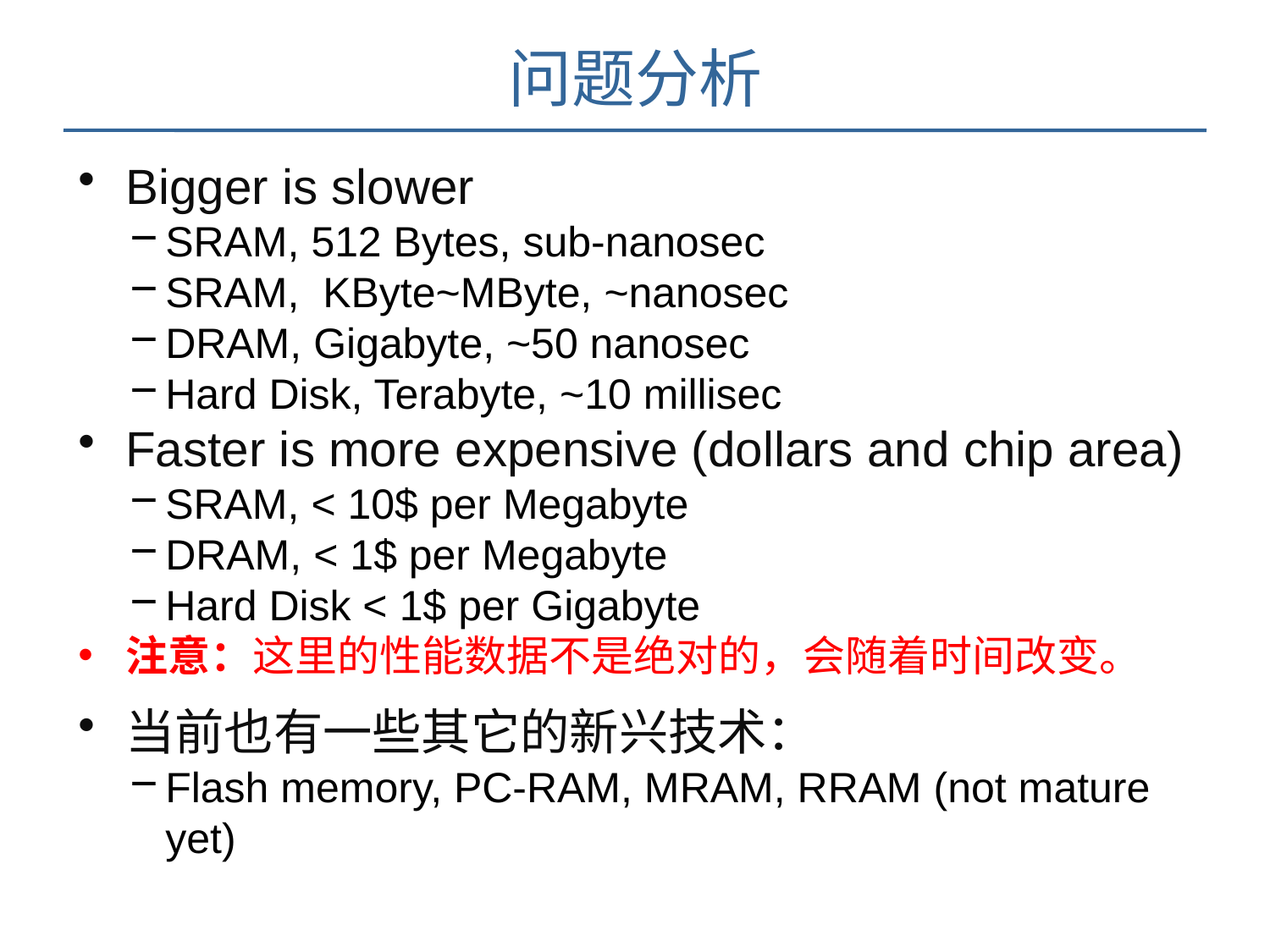

# 问题分析
Bigger is slower
SRAM, 512 Bytes, sub-nanosec
SRAM,  KByte~MByte, ~nanosec
DRAM, Gigabyte, ~50 nanosec
Hard Disk, Terabyte, ~10 millisec
Faster is more expensive (dollars and chip area)
SRAM, < 10$ per Megabyte
DRAM, < 1$ per Megabyte
Hard Disk < 1$ per Gigabyte
注意：这里的性能数据不是绝对的，会随着时间改变。

当前也有一些其它的新兴技术：
Flash memory, PC-RAM, MRAM, RRAM (not mature yet)